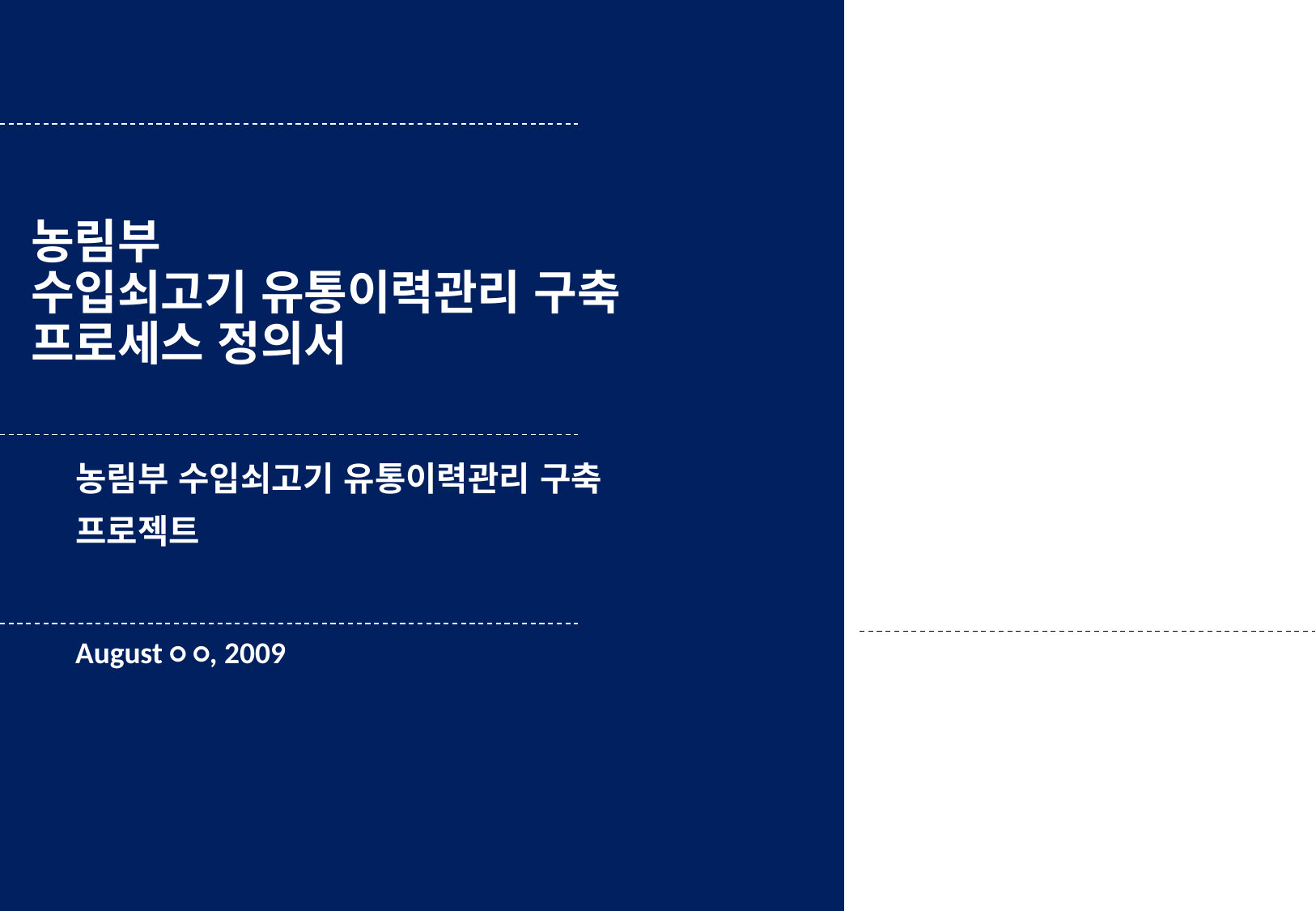

# 농림부 수입쇠고기 유통이력관리 구축 프로세스 정의서
농림부 수입쇠고기 유통이력관리 구축
프로젝트
August ○ ○, 2009